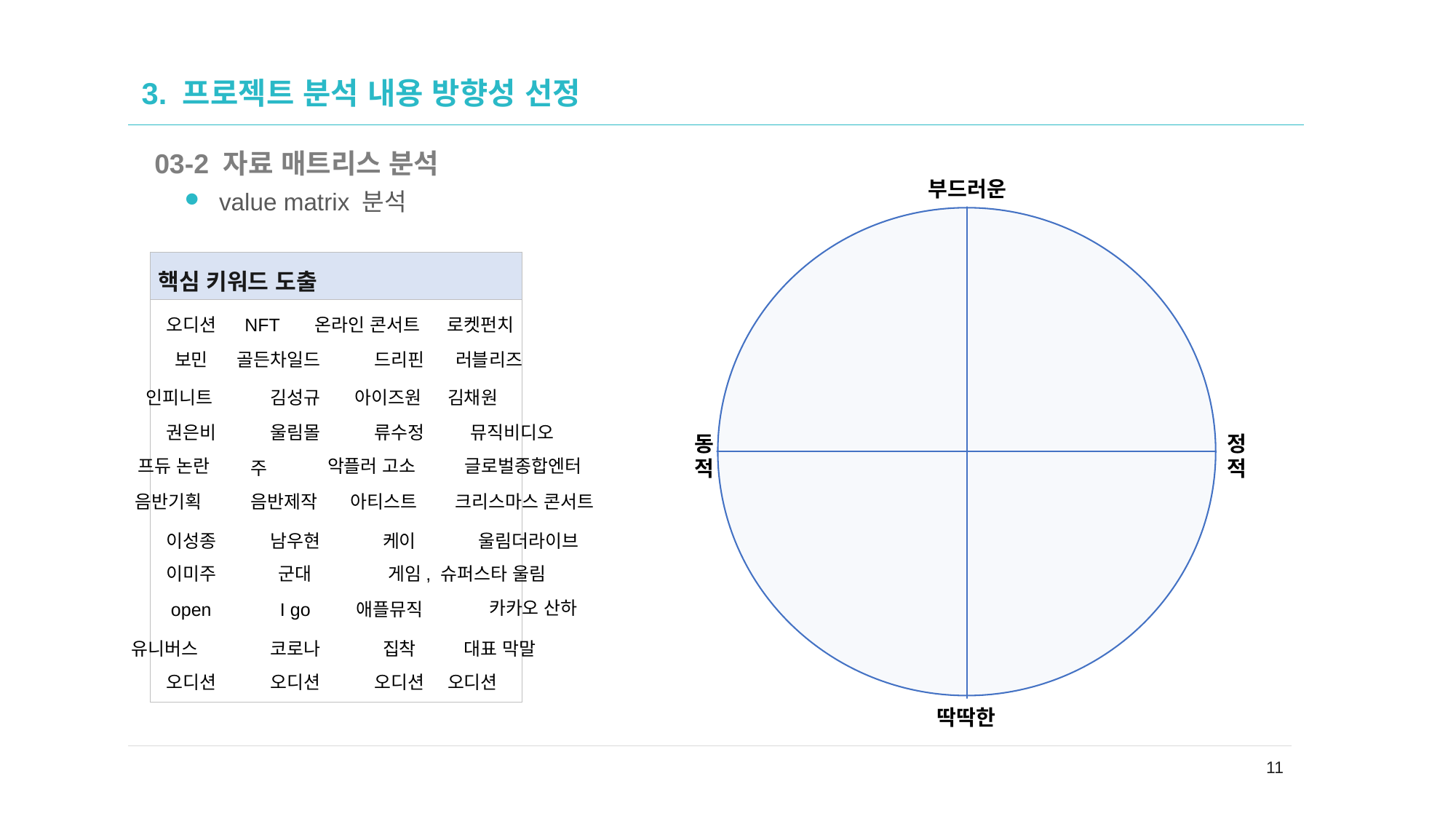

02
# 3. 프로젝트 분석 내용 방향성 선정
03-2 자료 매트리스 분석
value matrix 분석
| 핵심 키워드 도출 |
| --- |
|  |
오디션
NFT
온라인 콘서트
로켓펀치
보민
골든차일드
드리핀
러블리즈
인피니트
김성규
아이즈원
김채원
권은비
울림몰
류수정
뮤직비디오
프듀 논란
악플러 고소
글로벌종합엔터
주
음반기획
음반제작
아티스트
크리스마스 콘서트
이성종
남우현
케이
울림더라이브
이미주
군대
게임, 슈퍼스타 울림
카카오 산하
open
I go
애플뮤직
유니버스
코로나
집착
대표 막말
오디션
오디션
오디션
오디션
11